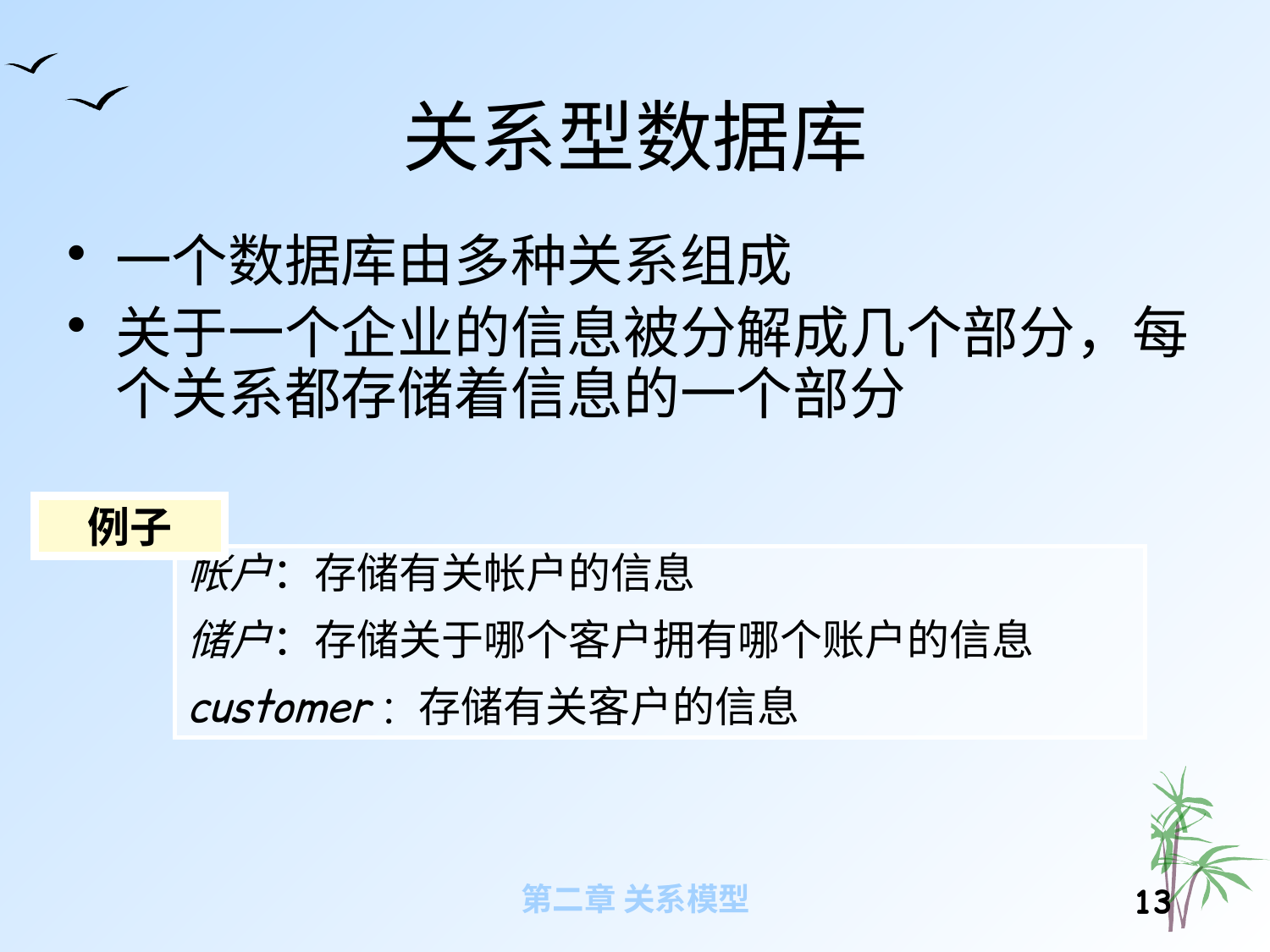

# 关系型数据库
一个数据库由多种关系组成
关于一个企业的信息被分解成几个部分，每个关系都存储着信息的一个部分
例子
帐户：存储有关帐户的信息
储户：存储关于哪个客户拥有哪个账户的信息
customer : 存储有关客户的信息
第二章 关系模型
13